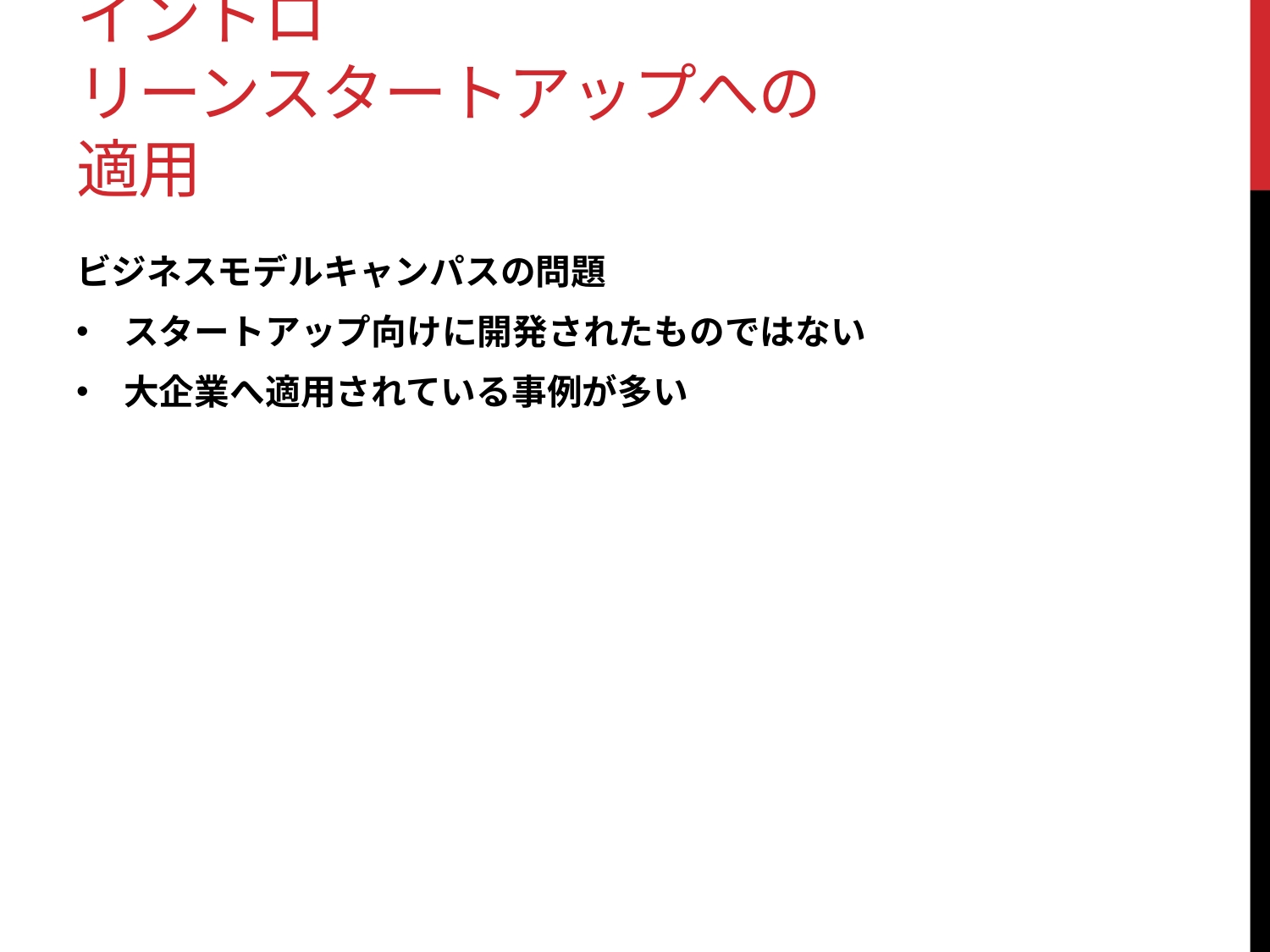

# イントロ リーンスタートアップへの適用
ビジネスモデルキャンパスの問題
スタートアップ向けに開発されたものではない
大企業へ適用されている事例が多い